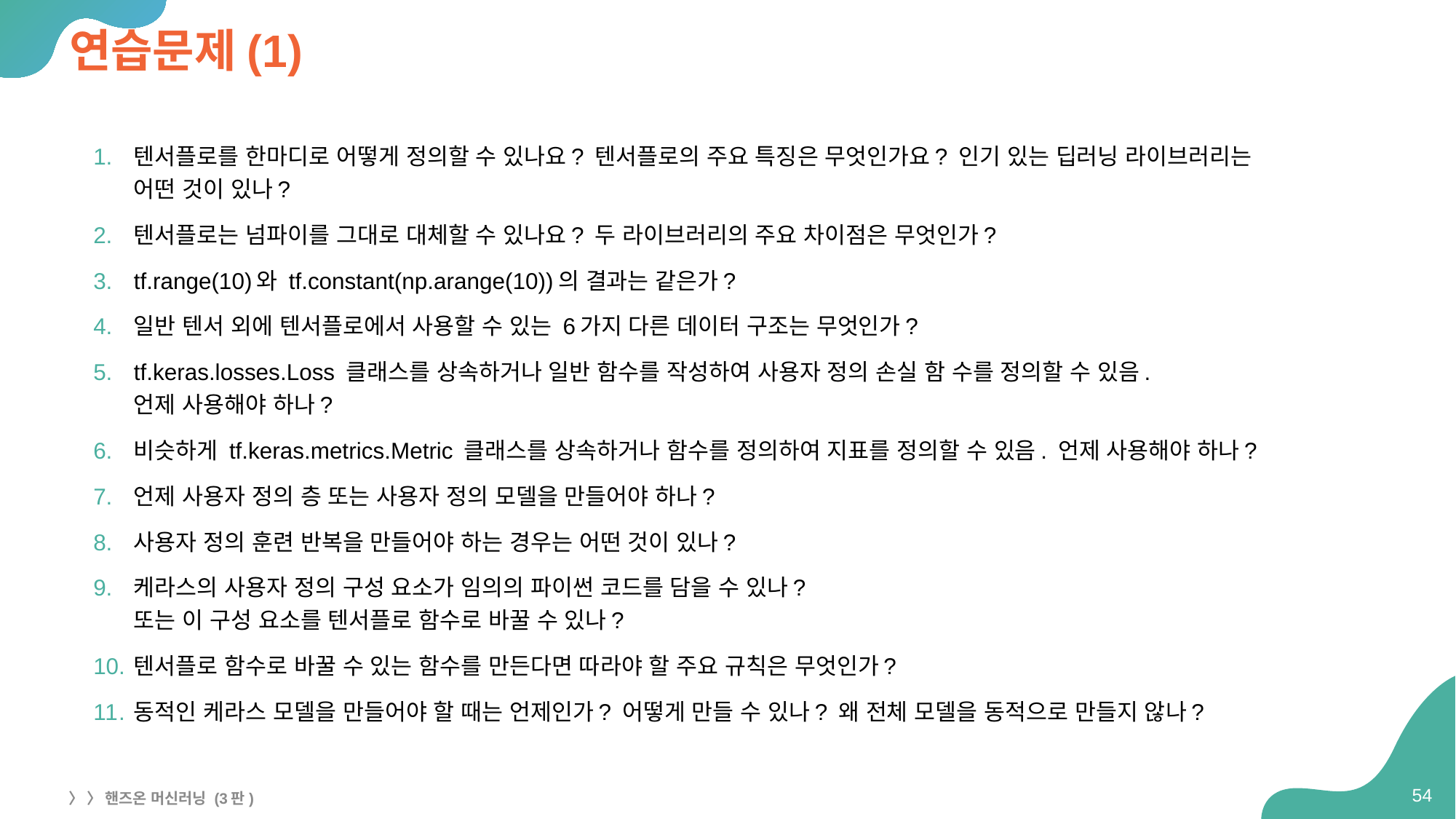

# 연습문제(1)
텐서플로를 한마디로 어떻게 정의할 수 있나요? 텐서플로의 주요 특징은 무엇인가요? 인기 있는 딥러닝 라이브러리는
어떤 것이 있나?
텐서플로는 넘파이를 그대로 대체할 수 있나요? 두 라이브러리의 주요 차이점은 무엇인가?
tf.range(10)와 tf.constant(np.arange(10))의 결과는 같은가?
일반 텐서 외에 텐서플로에서 사용할 수 있는 6가지 다른 데이터 구조는 무엇인가?
tf.keras.losses.Loss 클래스를 상속하거나 일반 함수를 작성하여 사용자 정의 손실 함 수를 정의할 수 있음.
언제 사용해야 하나?
비슷하게 tf.keras.metrics.Metric 클래스를 상속하거나 함수를 정의하여 지표를 정의할 수 있음. 언제 사용해야 하나?
언제 사용자 정의 층 또는 사용자 정의 모델을 만들어야 하나?
사용자 정의 훈련 반복을 만들어야 하는 경우는 어떤 것이 있나?
케라스의 사용자 정의 구성 요소가 임의의 파이썬 코드를 담을 수 있나?
또는 이 구성 요소를 텐서플로 함수로 바꿀 수 있나?
텐서플로 함수로 바꿀 수 있는 함수를 만든다면 따라야 할 주요 규칙은 무엇인가?
동적인 케라스 모델을 만들어야 할 때는 언제인가? 어떻게 만들 수 있나? 왜 전체 모델을 동적으로 만들지 않나?
54
〉 〉 핸즈온 머신러닝 (3판)